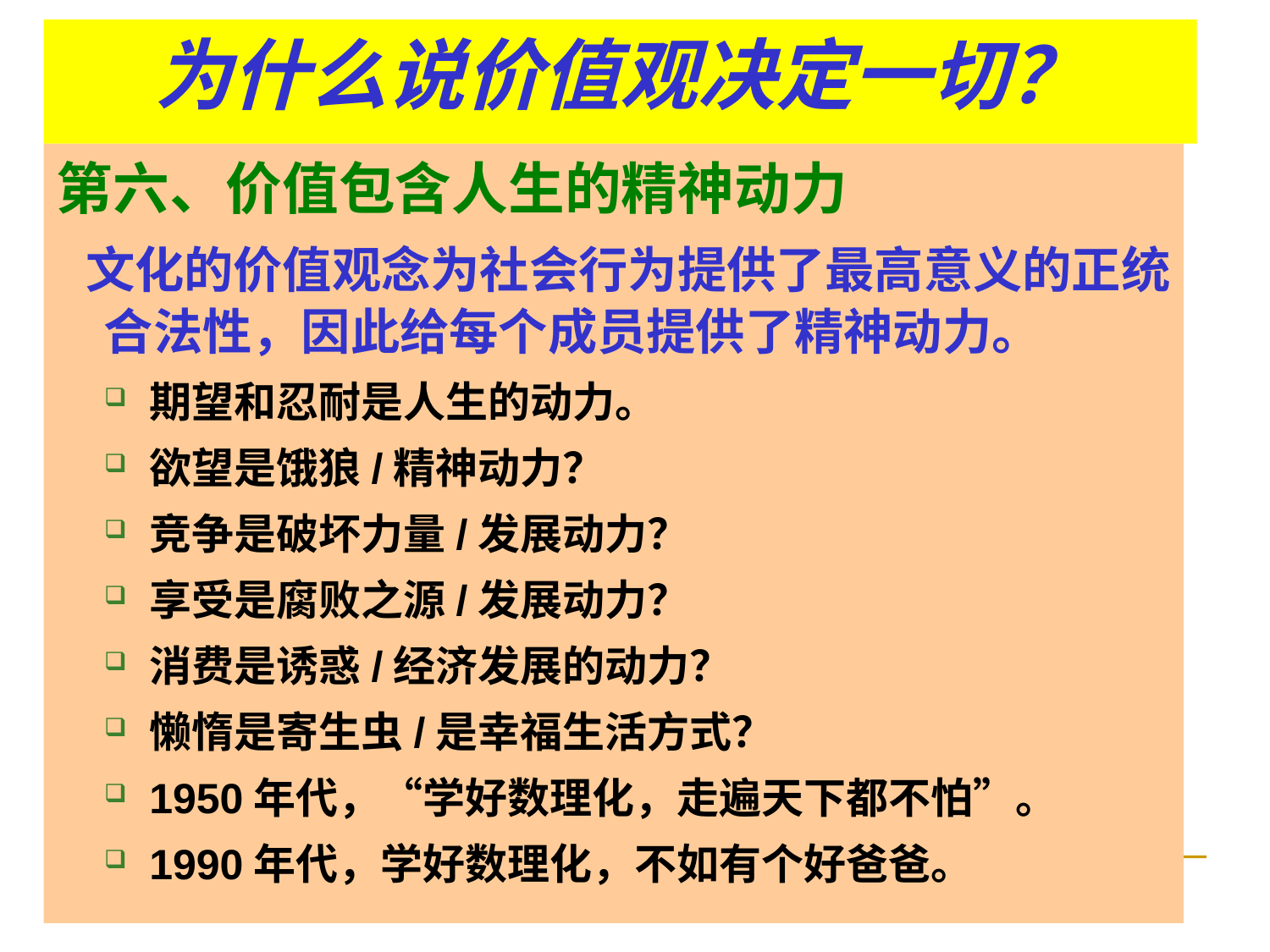

# 为什么说价值观决定一切？
第六、价值包含人生的精神动力
  文化的价值观念为社会行为提供了最高意义的正统合法性，因此给每个成员提供了精神动力。
期望和忍耐是人生的动力。
欲望是饿狼/精神动力？
竞争是破坏力量/发展动力？
享受是腐败之源/发展动力？
消费是诱惑/经济发展的动力？
懒惰是寄生虫/是幸福生活方式？
1950年代，“学好数理化，走遍天下都不怕”。
1990年代，学好数理化，不如有个好爸爸。
31